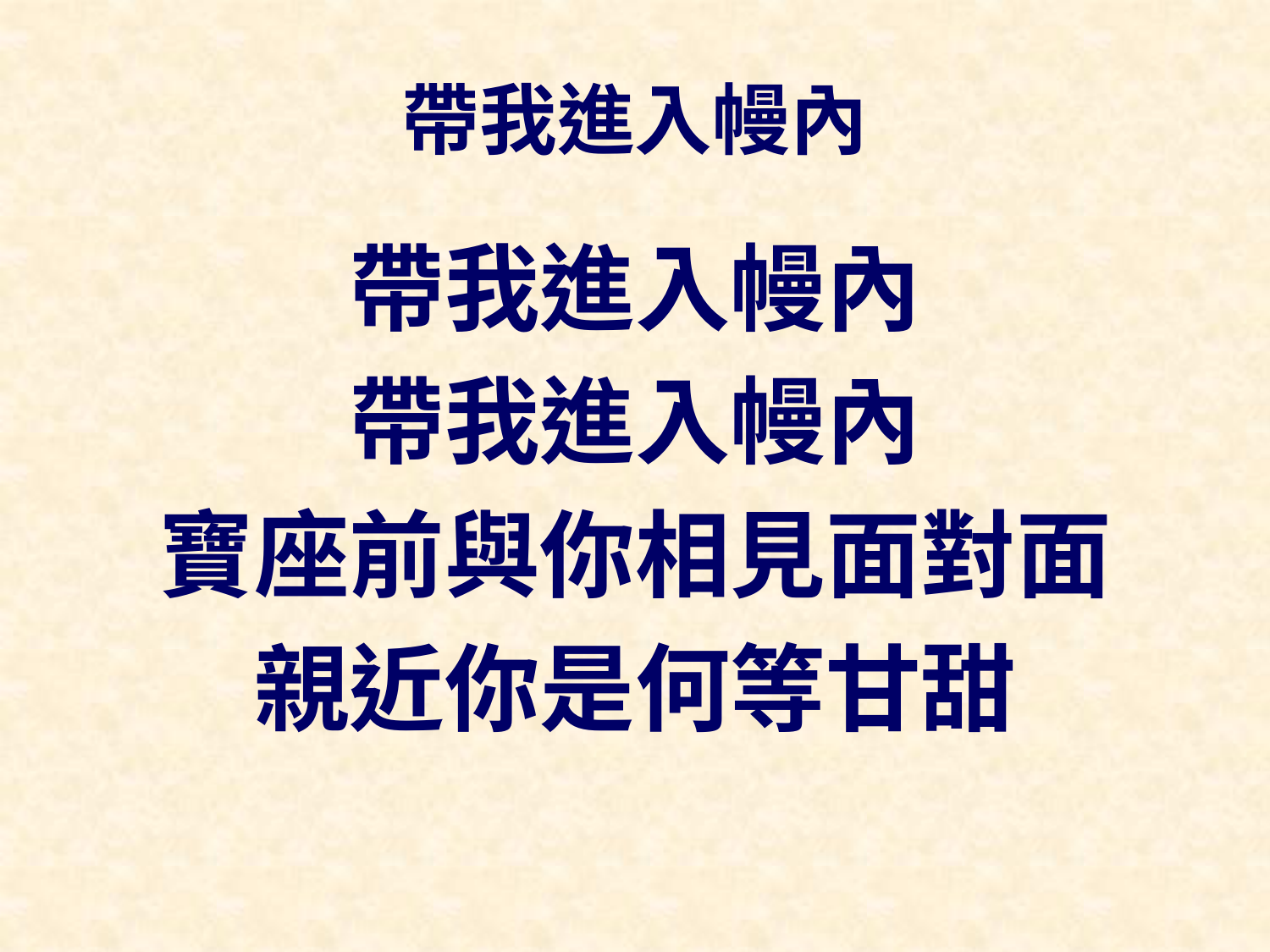

# 帶我進入幔內
帶我進入幔內
帶我進入幔內
寶座前與你相見面對面
親近你是何等甘甜